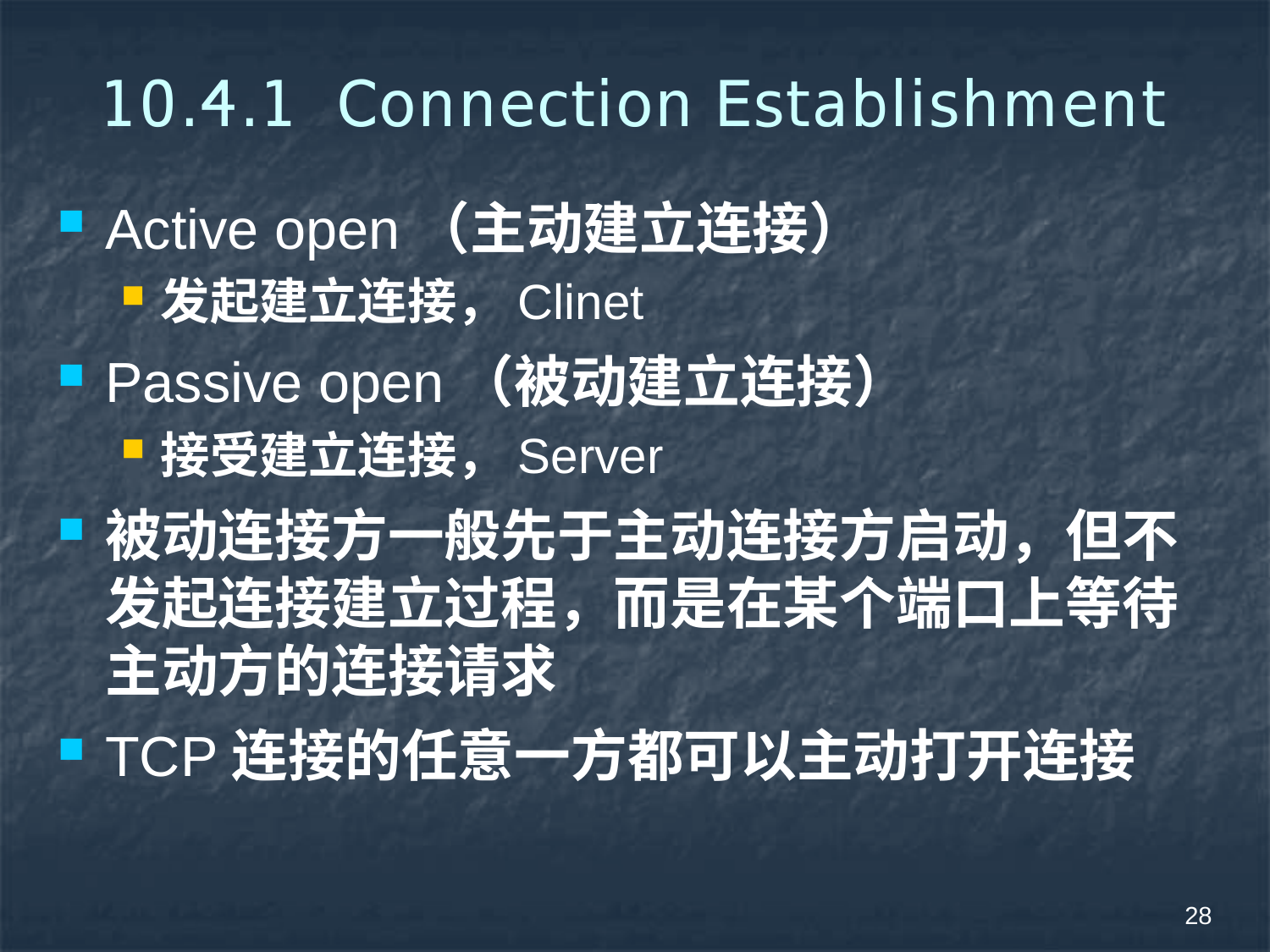

# 10.4.1  Connection Establishment
Active open（主动建立连接）
发起建立连接，Clinet
Passive open（被动建立连接）
接受建立连接，Server
被动连接方一般先于主动连接方启动，但不发起连接建立过程，而是在某个端口上等待主动方的连接请求
TCP连接的任意一方都可以主动打开连接
28